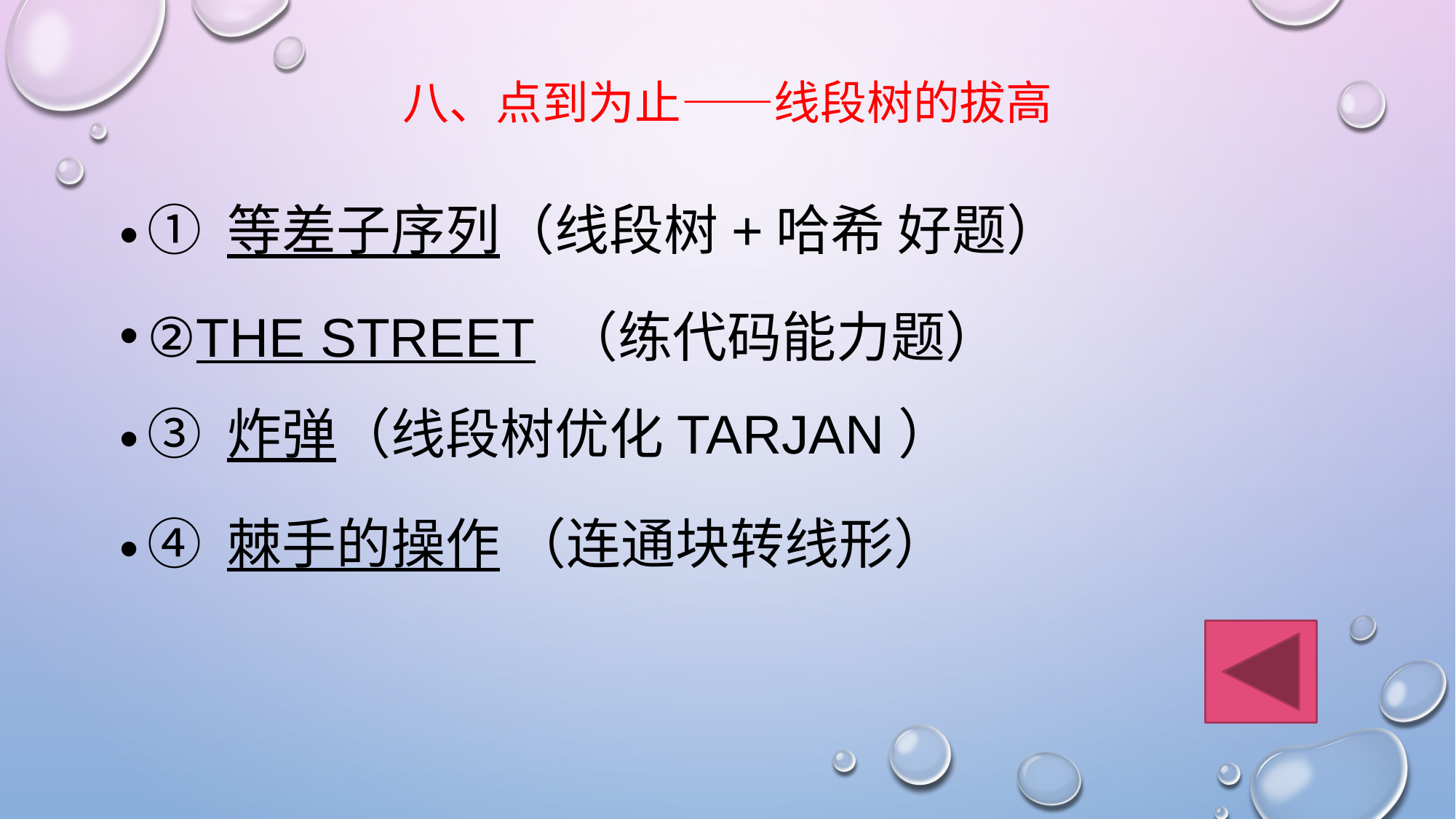

# 八、点到为止——线段树的拔高
① 等差子序列（线段树+哈希 好题）
②The Street （练代码能力题）
③ 炸弹（线段树优化tarjan）
④ 棘手的操作 （连通块转线形）